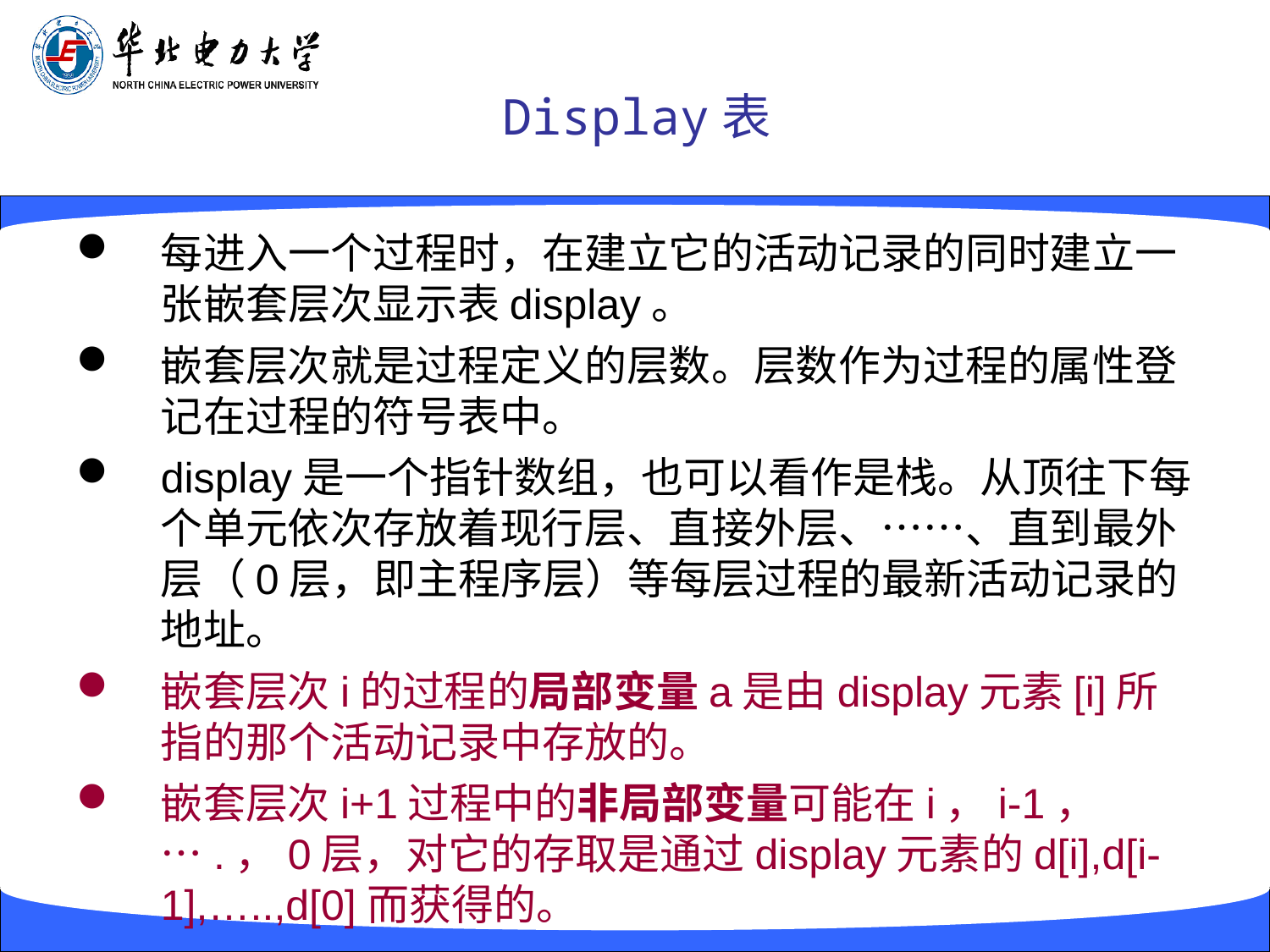

# Display表
每进入一个过程时，在建立它的活动记录的同时建立一张嵌套层次显示表display。
嵌套层次就是过程定义的层数。层数作为过程的属性登记在过程的符号表中。
display是一个指针数组，也可以看作是栈。从顶往下每个单元依次存放着现行层、直接外层、……、直到最外层（0层，即主程序层）等每层过程的最新活动记录的地址。
嵌套层次i的过程的局部变量a是由display元素[i]所指的那个活动记录中存放的。
嵌套层次i+1过程中的非局部变量可能在i，i-1，….，0层，对它的存取是通过display元素的d[i],d[i-1],…..,d[0]而获得的。